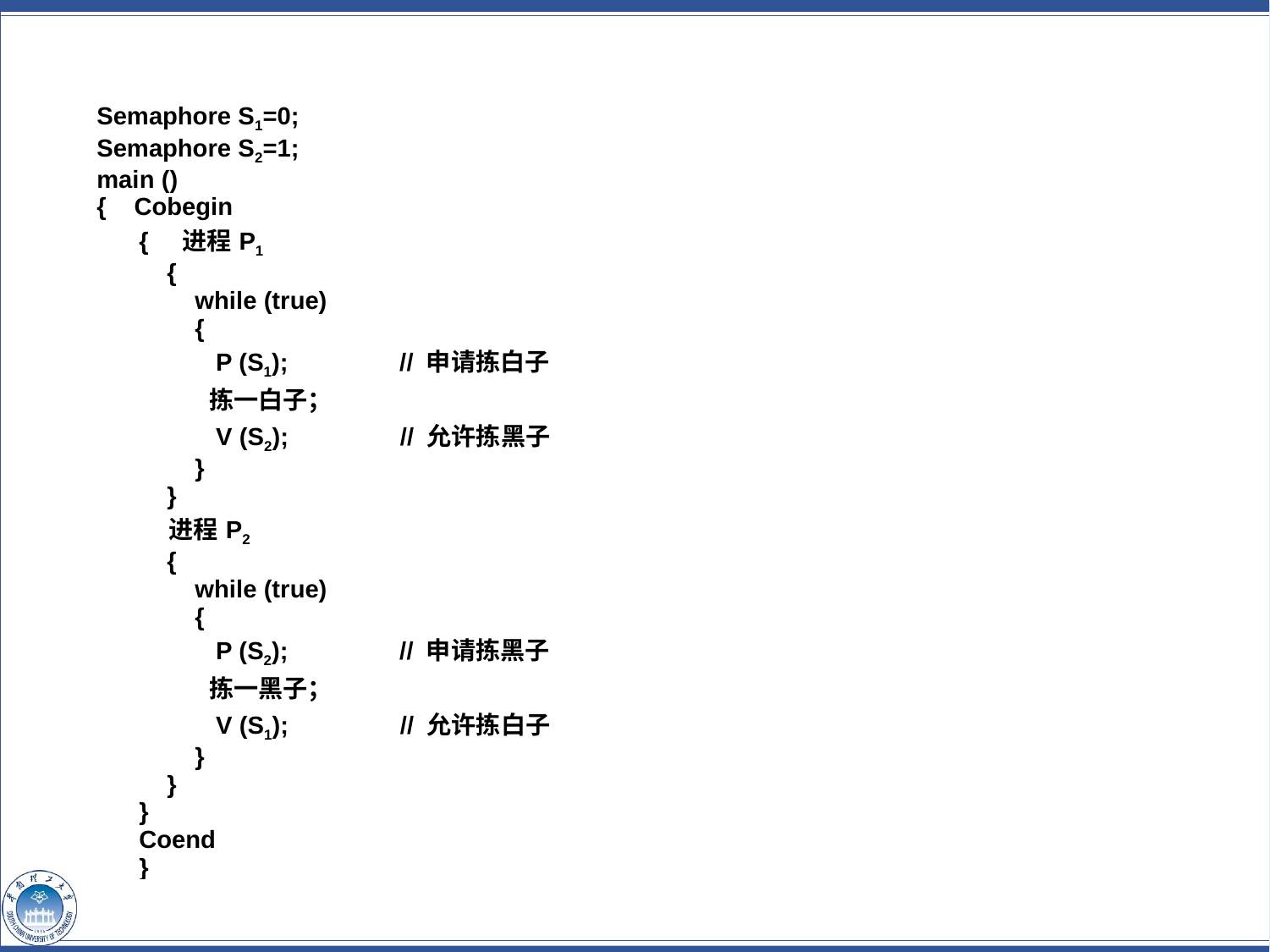

| Semaphore S1=0; Semaphore S2=1; main () { Cobegin { 进程P1 { while (true) { P (S1); // 申请拣白子 拣一白子； V (S2); // 允许拣黑子 } } 进程P2 { while (true) { P (S2); // 申请拣黑子 拣一黑子； V (S1); // 允许拣白子 } } } Coend } |
| --- |